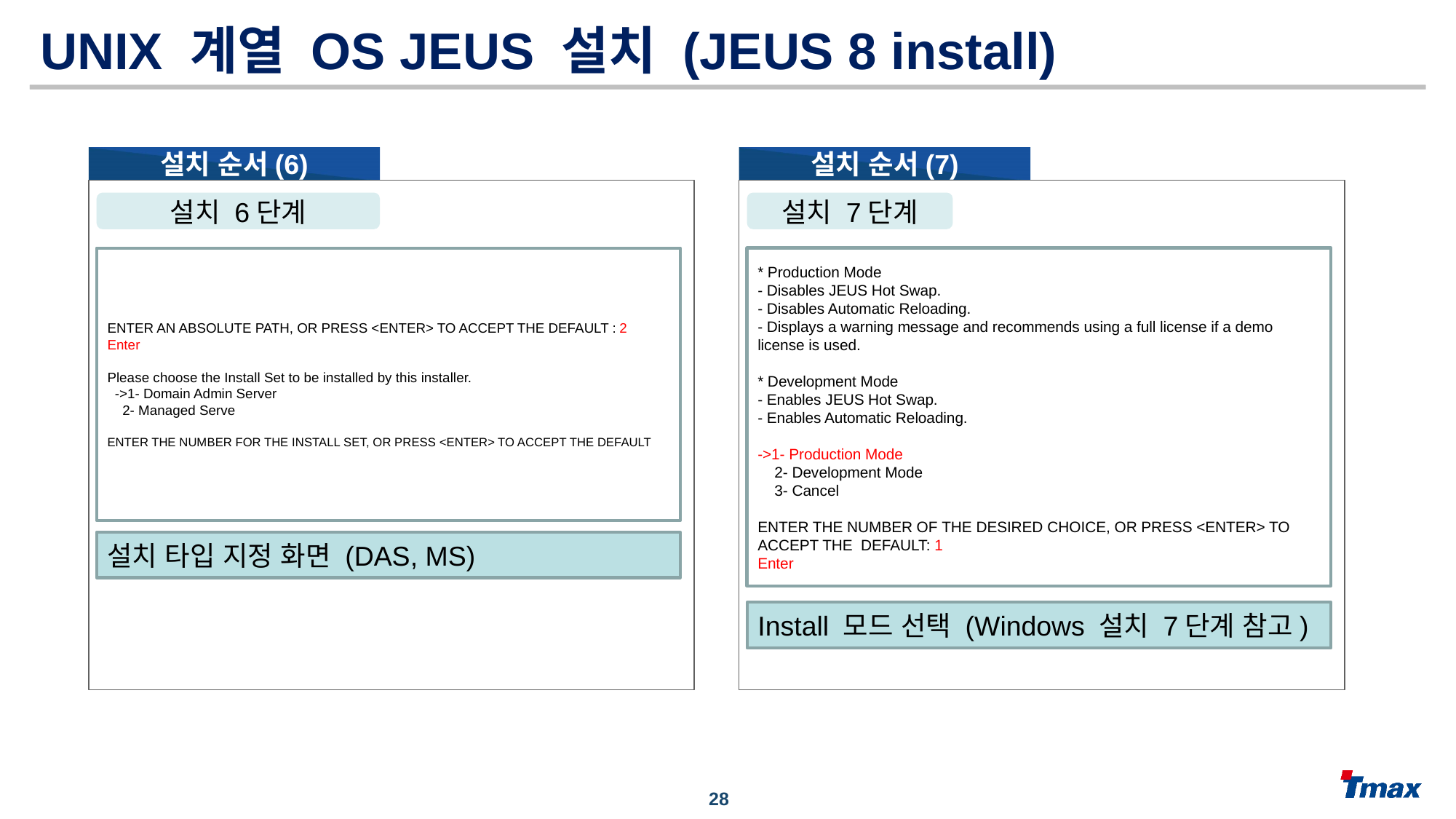

UNIX 계열 OS JEUS 설치 (JEUS 8 install)
설치 순서(7)
설치 순서(6)

설치 7단계
설치 6단계
ENTER AN ABSOLUTE PATH, OR PRESS <ENTER> TO ACCEPT THE DEFAULT : 2
Enter

Please choose the Install Set to be installed by this installer.
  ->1- Domain Admin Server
    2- Managed Serve

ENTER THE NUMBER FOR THE INSTALL SET, OR PRESS <ENTER> TO ACCEPT THE DEFAULT
* Production Mode
- Disables JEUS Hot Swap.
- Disables Automatic Reloading.
- Displays a warning message and recommends using a full license if a demo
license is used.

* Development Mode
- Enables JEUS Hot Swap.
- Enables Automatic Reloading.

->1- Production Mode
    2- Development Mode
    3- Cancel

ENTER THE NUMBER OF THE DESIRED CHOICE, OR PRESS <ENTER> TO ACCEPT THE  DEFAULT: 1
Enter
설치 타입 지정 화면 (DAS, MS)
Install 모드 선택 (Windows 설치 7단계 참고)